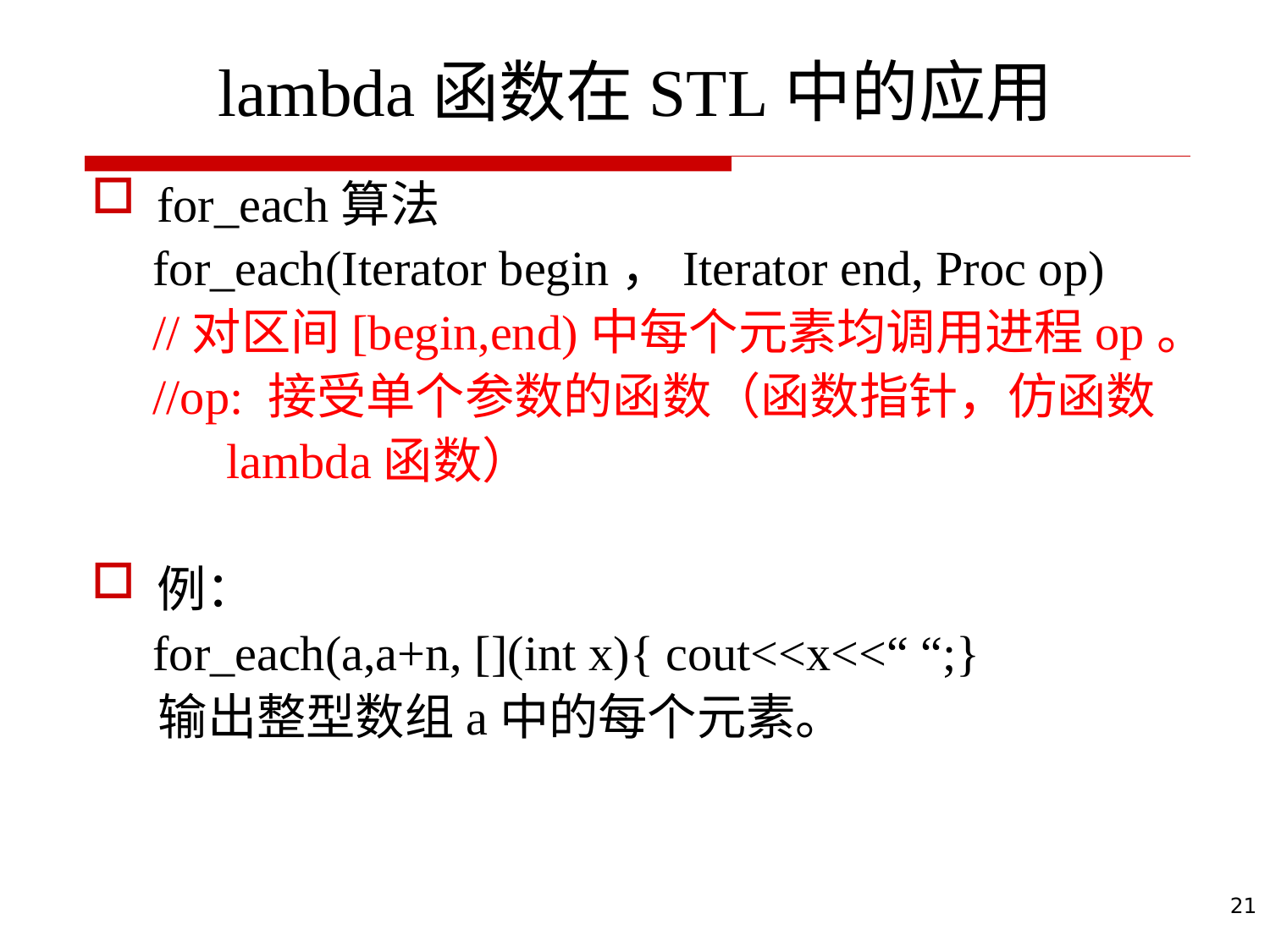

# lambda函数在STL中的应用
for_each算法
     for_each(Iterator begin，Iterator end, Proc op)
     //对区间[begin,end)中每个元素均调用进程op。
     //op: 接受单个参数的函数（函数指针，仿函数
           lambda函数）

例：
     for_each(a,a+n, [](int x){ cout<<x<<“ “;}
     输出整型数组a中的每个元素。

21